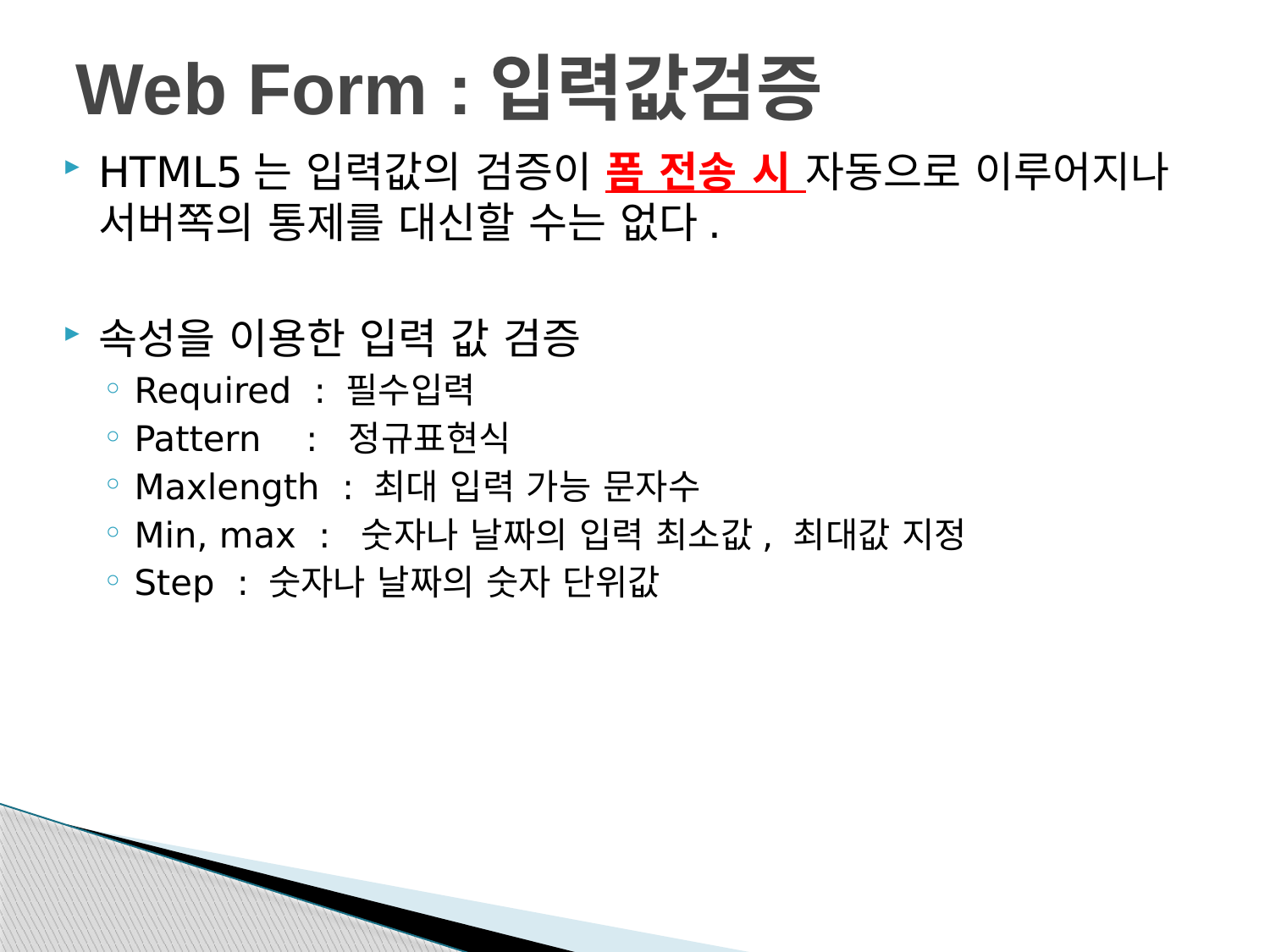

# Web Form :입력값검증
HTML5는 입력값의 검증이 폼 전송 시 자동으로 이루어지나 서버쪽의 통제를 대신할 수는 없다.

속성을 이용한 입력 값 검증
Required  : 필수입력
Pattern    :  정규표현식
Maxlength  : 최대 입력 가능 문자수
Min, max  :  숫자나 날짜의 입력 최소값, 최대값 지정
Step  : 숫자나 날짜의 숫자 단위값